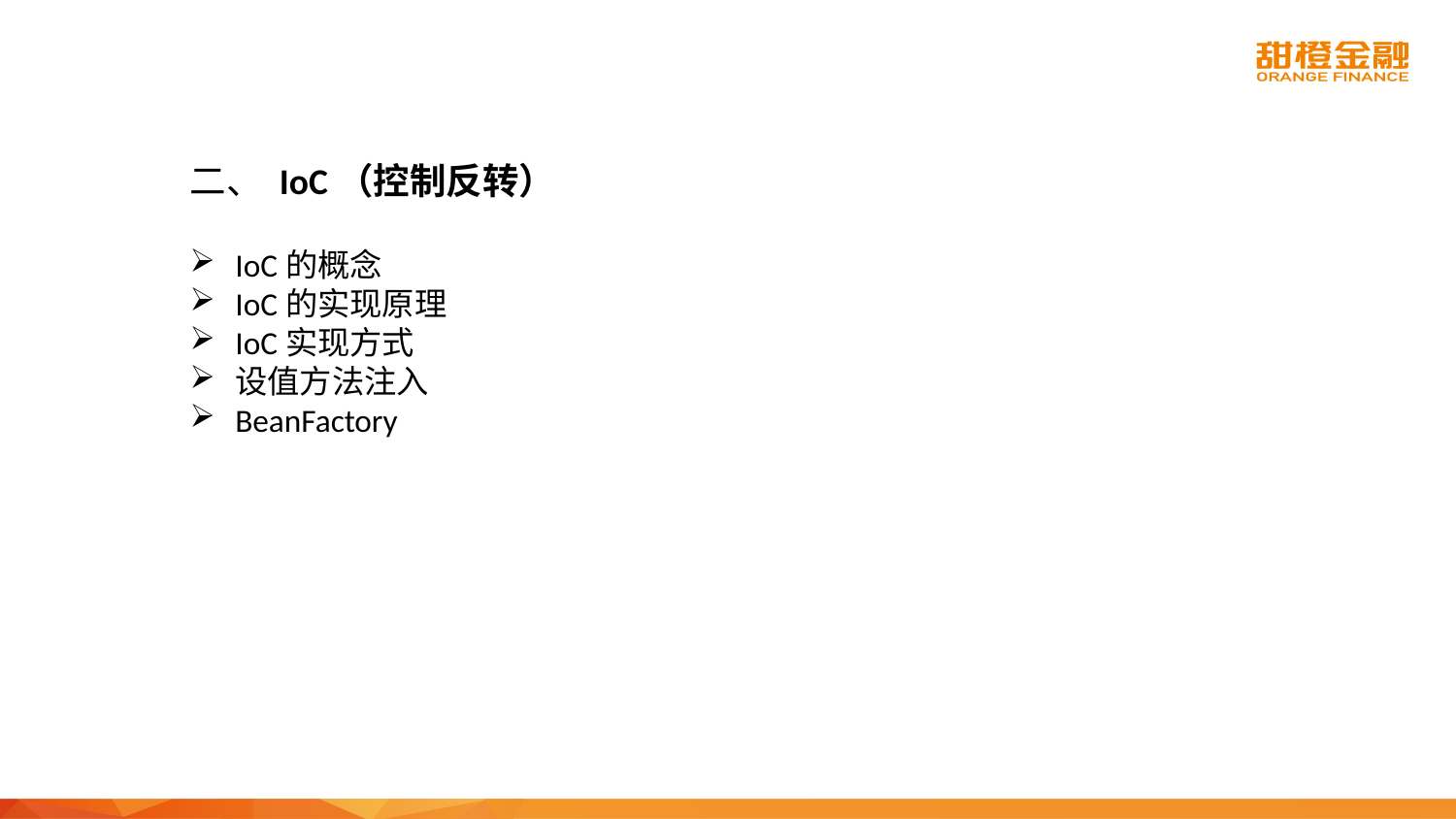

二、 IoC（控制反转）

IoC的概念
IoC的实现原理
IoC实现方式
设值方法注入
BeanFactory